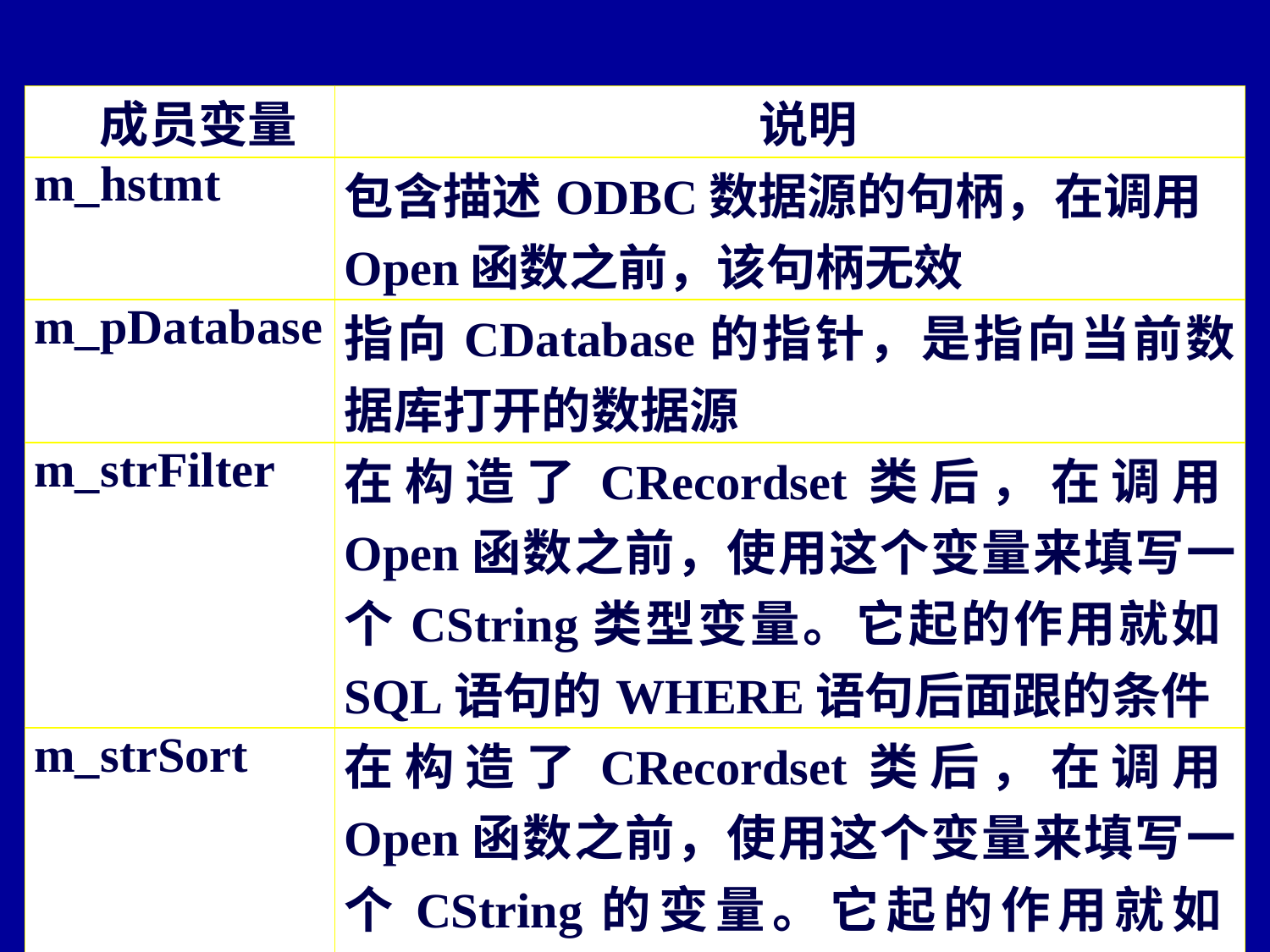

| 成员变量 | 说明 |
| --- | --- |
| m\_hstmt | 包含描述ODBC数据源的句柄，在调用Open函数之前，该句柄无效 |
| m\_pDatabase | 指向CDatabase的指针，是指向当前数据库打开的数据源 |
| m\_strFilter | 在构造了CRecordset类后，在调用Open函数之前，使用这个变量来填写一个CString类型变量。它起的作用就如SQL语句的WHERE语句后面跟的条件 |
| m\_strSort | 在构造了CRecordset类后，在调用Open函数之前，使用这个变量来填写一个CString的变量。它起的作用就如SQL语句的ORDER BY 后面跟的条件语句 |